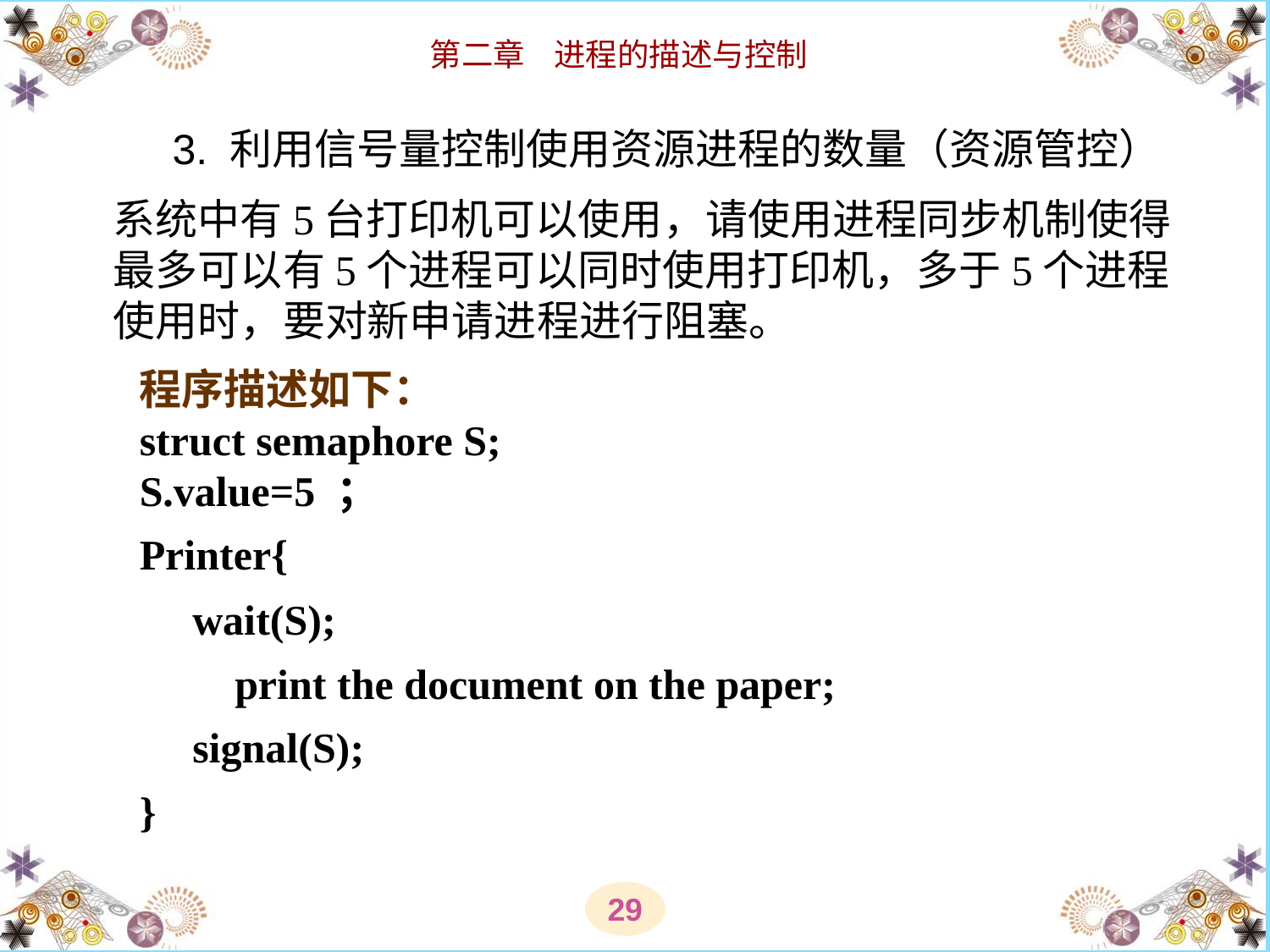

3. 利用信号量控制使用资源进程的数量（资源管控）
系统中有5台打印机可以使用，请使用进程同步机制使得最多可以有5个进程可以同时使用打印机，多于5个进程使用时，要对新申请进程进行阻塞。
程序描述如下：
struct semaphore S;
S.value=5 ；
Printer{
     wait(S);
         print the document on the paper;
     signal(S);
}